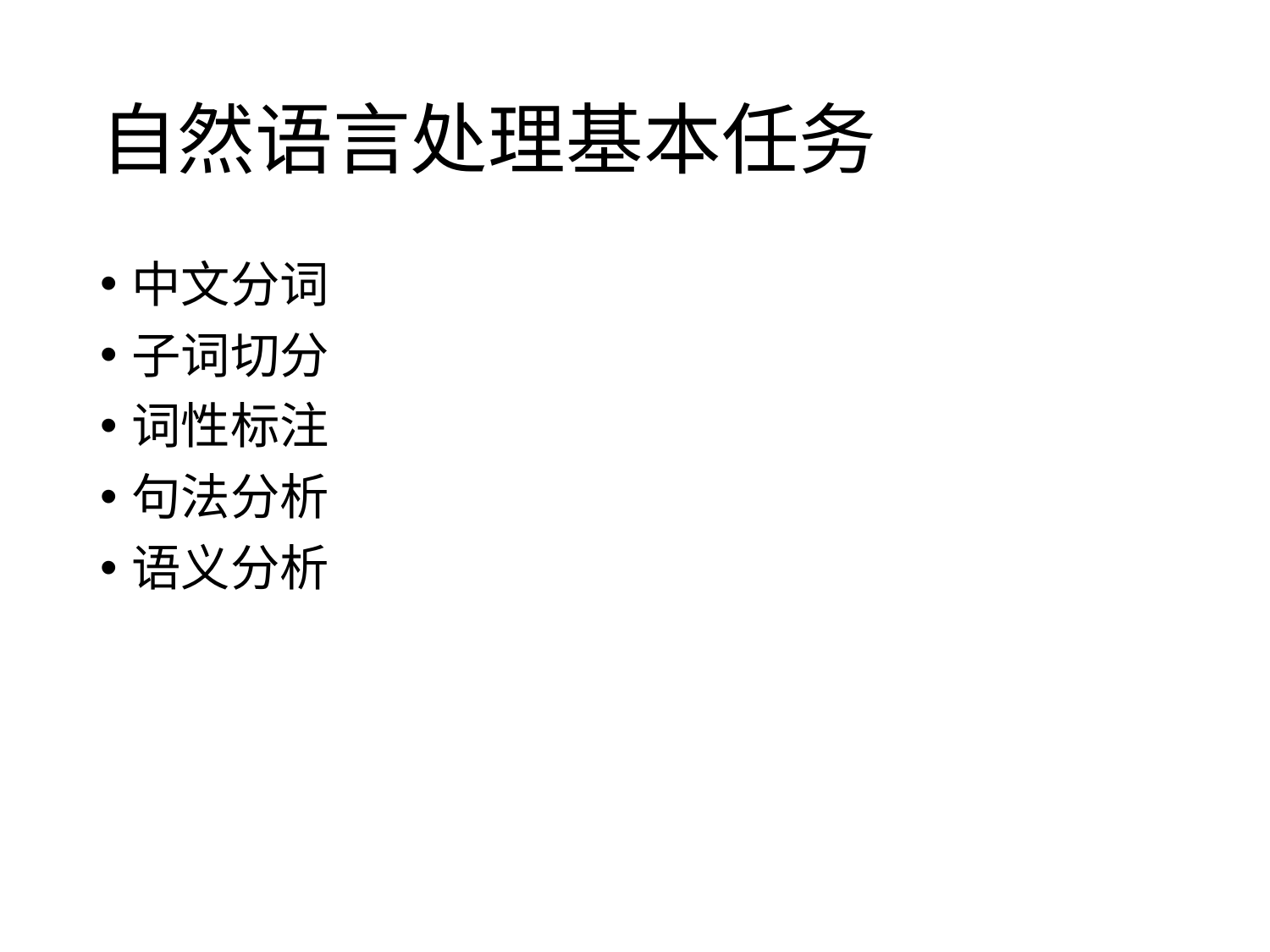

# 自然语言处理基本任务
中文分词
子词切分
词性标注
句法分析
语义分析